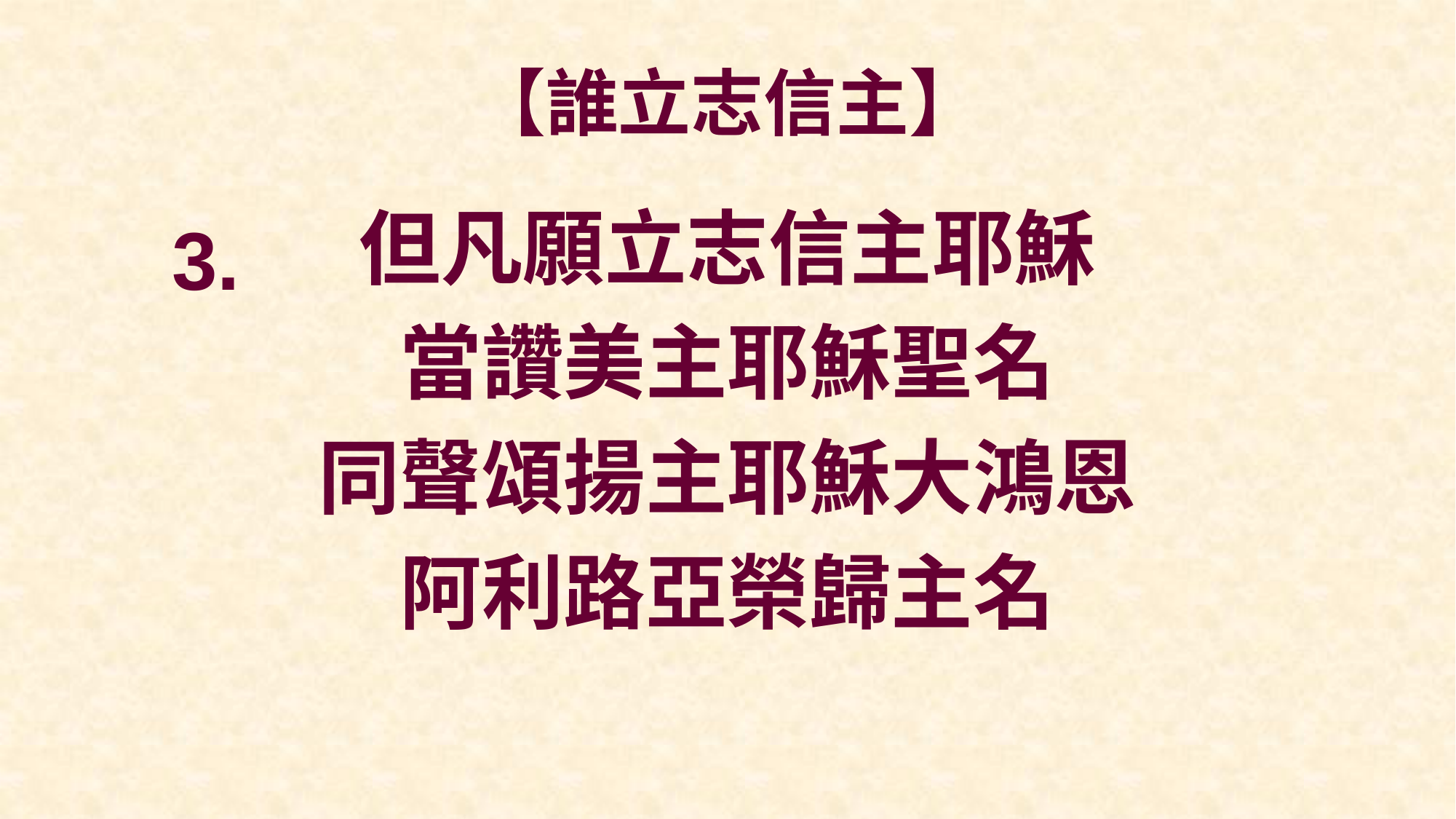

# 【誰立志信主】
但凡願立志信主耶穌
當讚美主耶穌聖名
同聲頌揚主耶穌大鴻恩
阿利路亞榮歸主名
3.